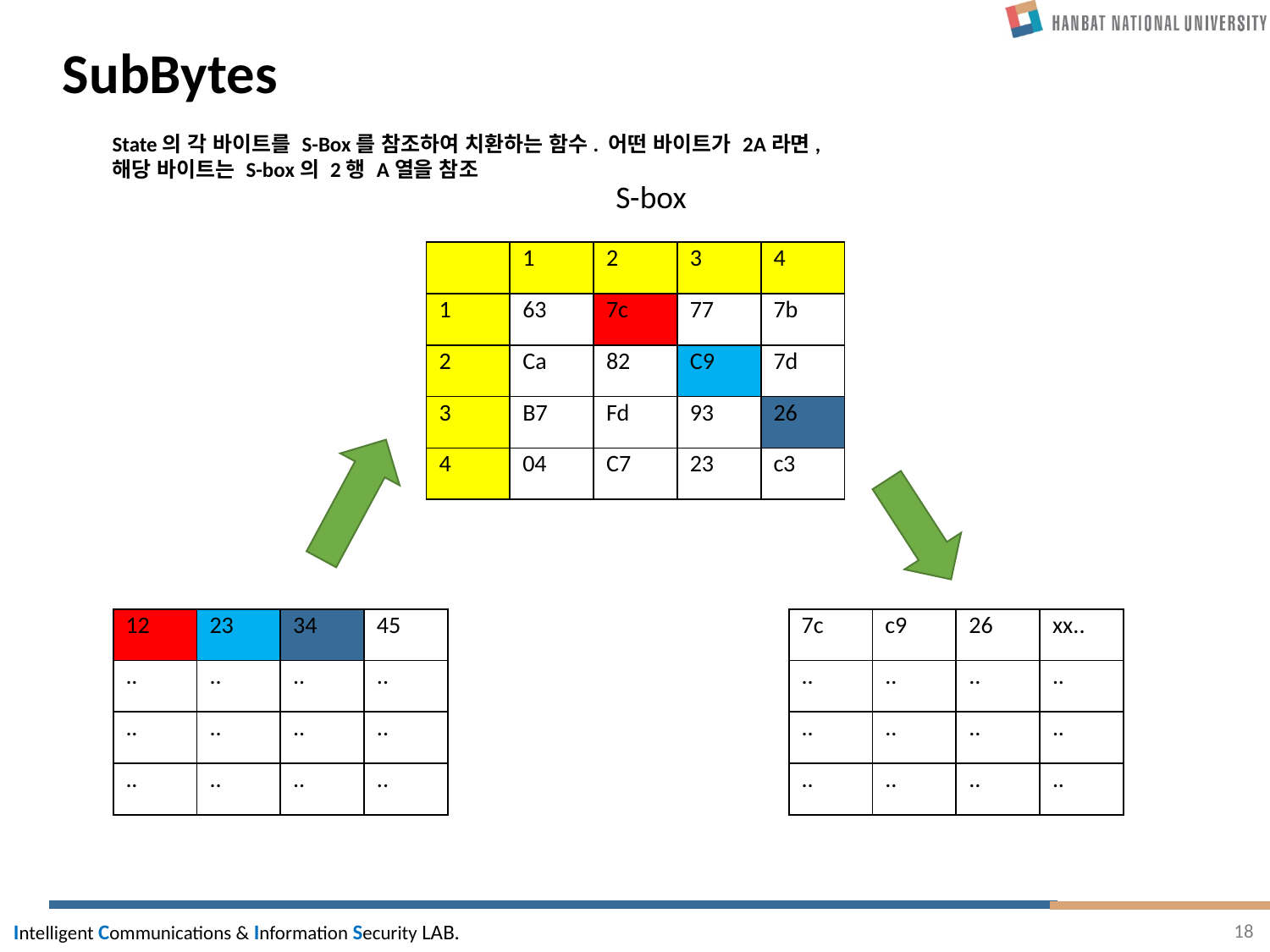

# SubBytes
State의 각 바이트를 S-Box를 참조하여 치환하는 함수. 어떤 바이트가 2A라면,
해당 바이트는 S-box의 2행 A열을 참조
S-box
|  | 1 | 2 | 3 | 4 |
| --- | --- | --- | --- | --- |
| 1 | 63 | 7c | 77 | 7b |
| 2 | Ca | 82 | C9 | 7d |
| 3 | B7 | Fd | 93 | 26 |
| 4 | 04 | C7 | 23 | c3 |

| 12 | 23 | 34 | 45 |
| --- | --- | --- | --- |
| .. | .. | .. | .. |
| .. | .. | .. | .. |
| .. | .. | .. | .. |
| 7c | c9 | 26 | xx.. |
| --- | --- | --- | --- |
| .. | .. | .. | .. |
| .. | .. | .. | .. |
| .. | .. | .. | .. |
18